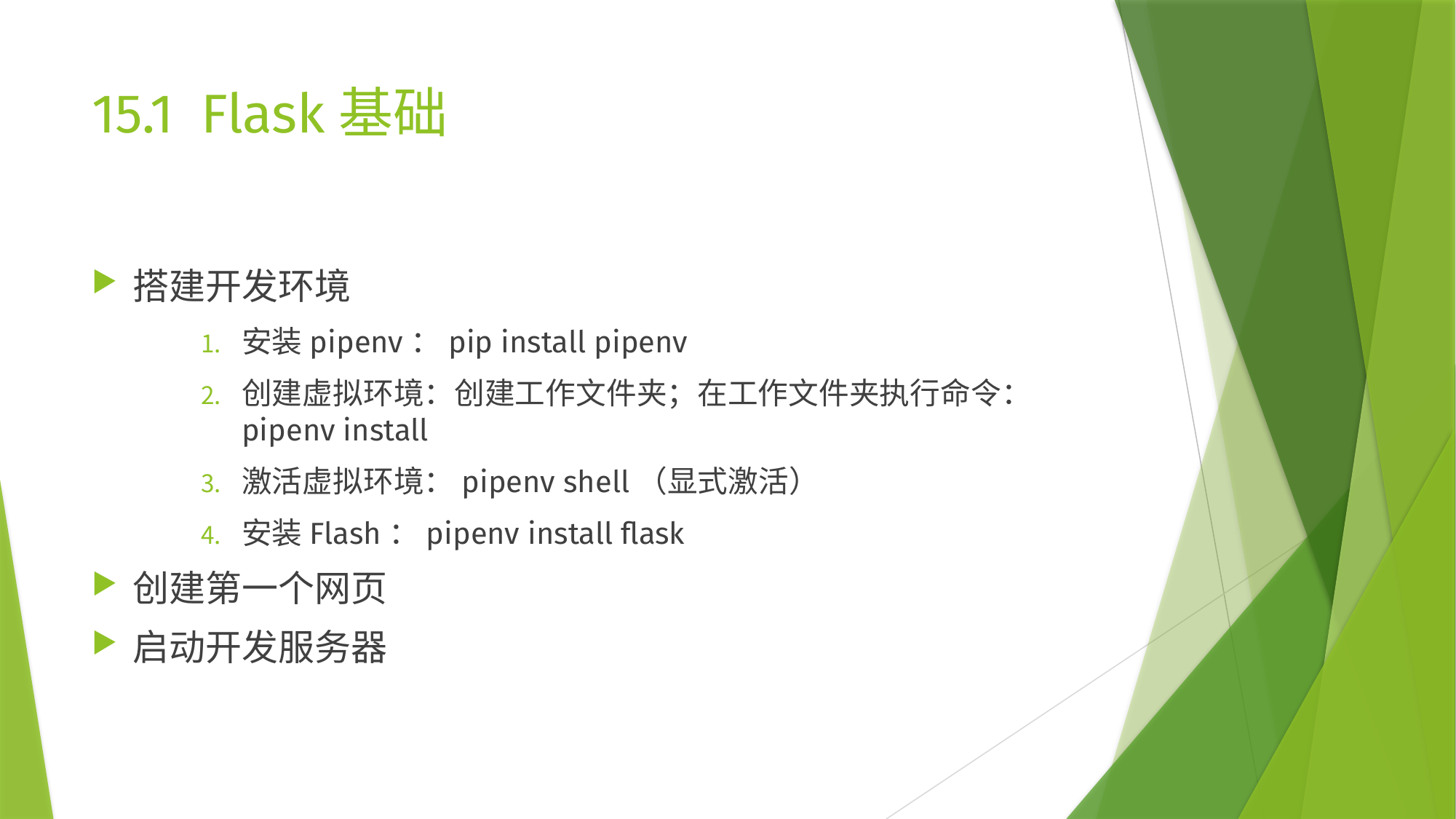

# 15.1	Flask基础
搭建开发环境
安装pipenv：pip install pipenv
创建虚拟环境：创建工作文件夹；在工作文件夹执行命令：pipenv install
激活虚拟环境：pipenv shell（显式激活）
安装Flash：pipenv install flask
创建第一个网页
启动开发服务器